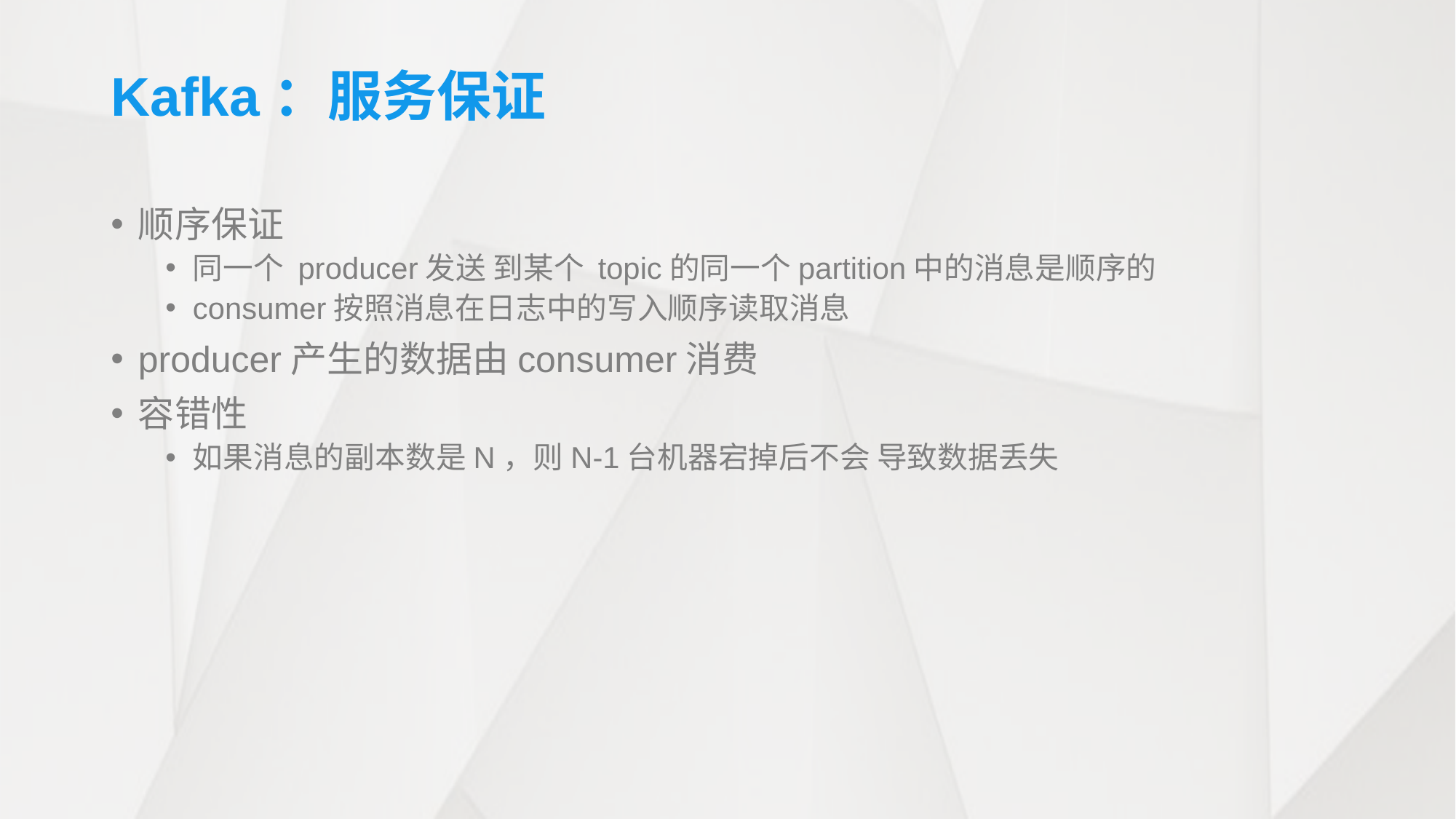

# Kafka：服务保证
顺序保证
同一个 producer发送 到某个 topic的同一个partition中的消息是顺序的
consumer按照消息在日志中的写入顺序读取消息
producer产生的数据由consumer消费
容错性
如果消息的副本数是N，则N-1台机器宕掉后不会 导致数据丢失